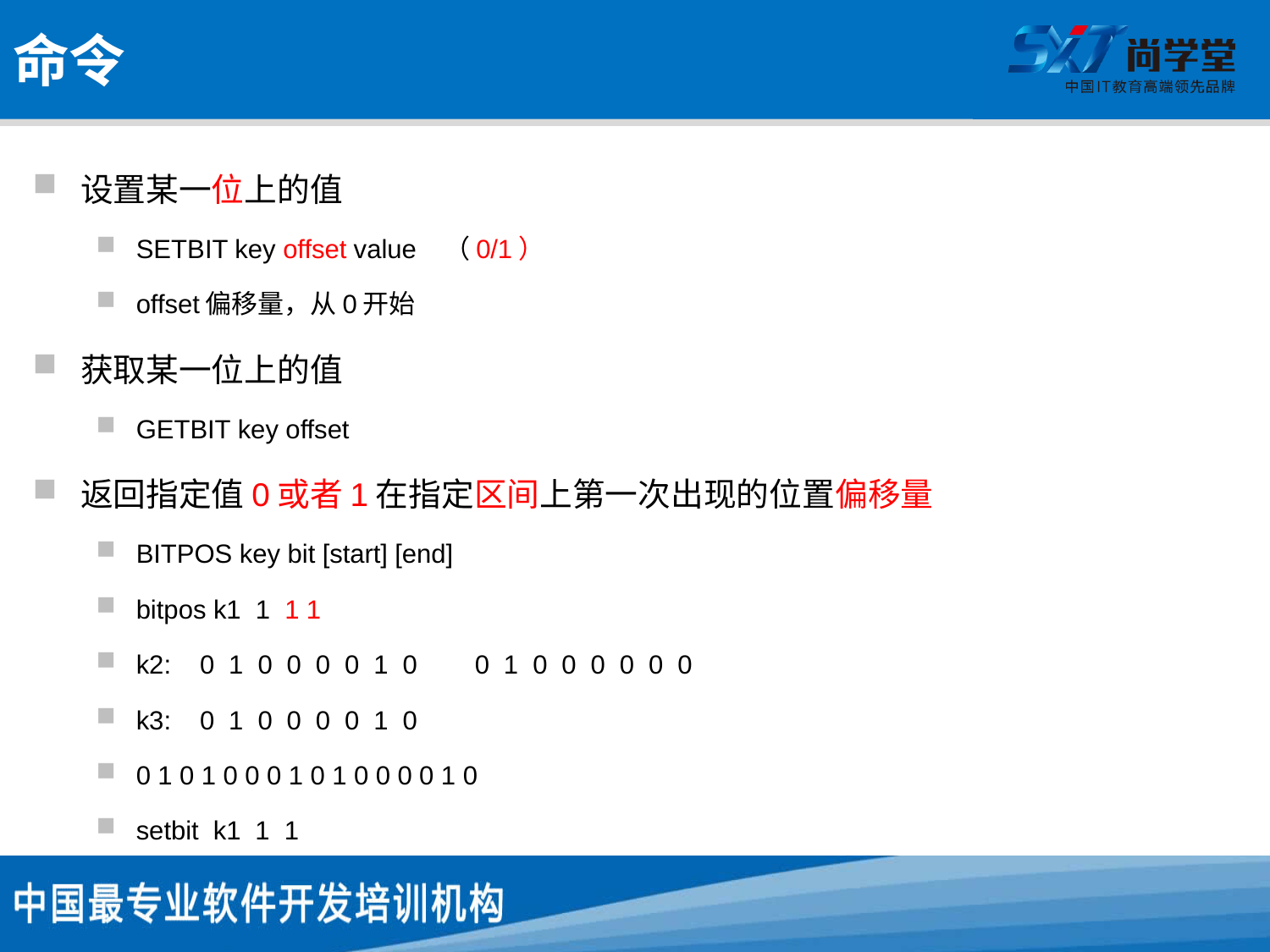

# 命令
设置某一位上的值
SETBIT key offset value   （0/1）
offset偏移量，从0开始
获取某一位上的值
GETBIT key offset
返回指定值0或者1在指定区间上第一次出现的位置偏移量
BITPOS key bit [start] [end]
bitpos k1  1  1 1
k2:    0  1  0  0  0  0  1  0        0  1  0  0  0  0  0  0
k3:    0  1  0  0  0  0  1  0
0 1 0 1 0 0 0 1 0 1 0 0 0 0 1 0
setbit  k1  1  1